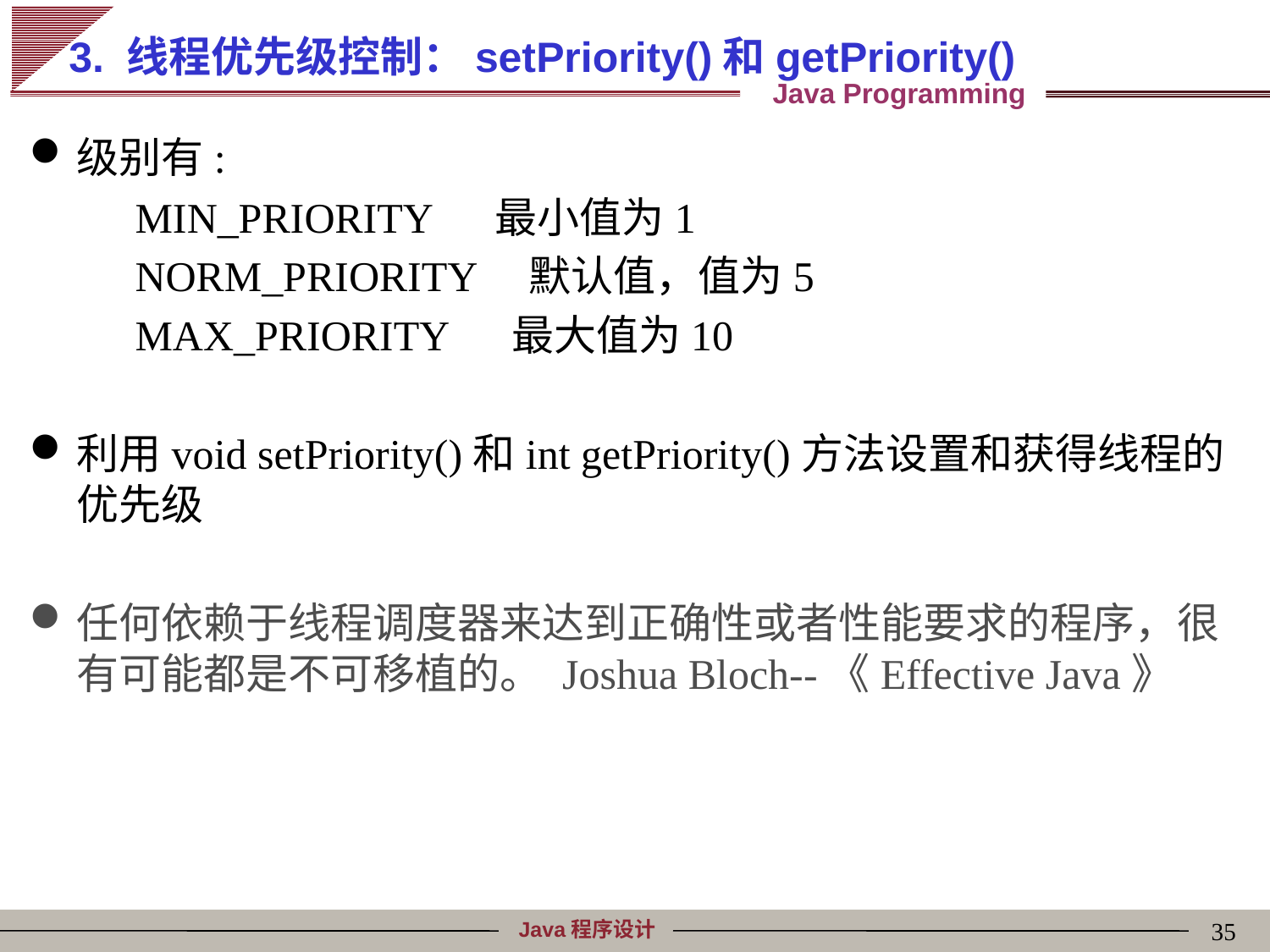

# 3. 线程优先级控制：setPriority()和getPriority()
级别有:
          MIN_PRIORITY     最小值为1
          NORM_PRIORITY    默认值，值为5
          MAX_PRIORITY     最大值为10

利用void setPriority()和int getPriority()方法设置和获得线程的优先级

任何依赖于线程调度器来达到正确性或者性能要求的程序，很有可能都是不可移植的。 Joshua Bloch--《Effective Java》